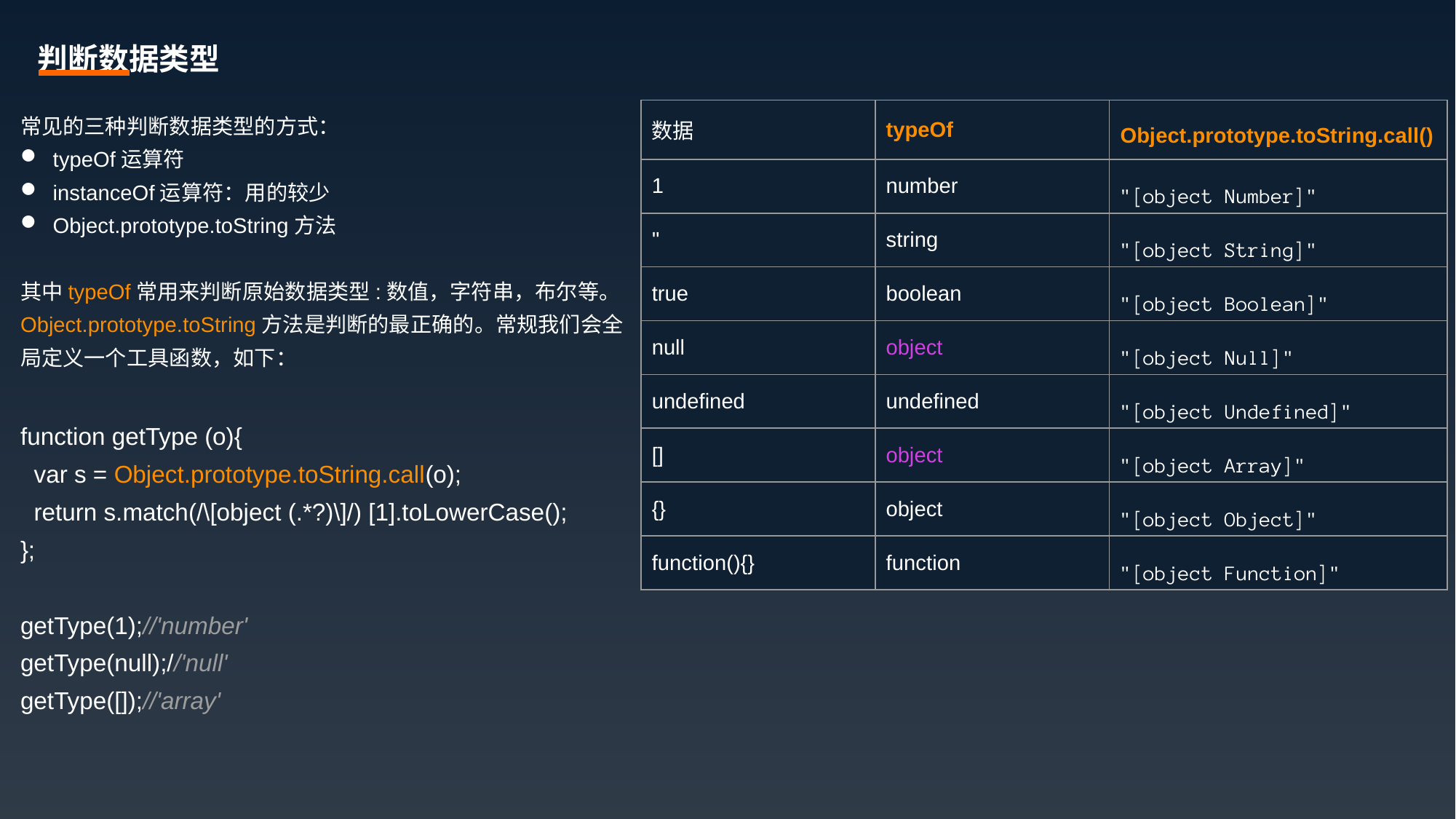

判断数据类型
常见的三种判断数据类型的方式：
typeOf运算符
instanceOf运算符：用的较少
Object.prototype.toString方法

其中typeOf常用来判断原始数据类型:数值，字符串，布尔等。
Object.prototype.toString方法是判断的最正确的。常规我们会全局定义一个工具函数，如下：

function getType (o){
  var s = Object.prototype.toString.call(o);
  return s.match(/\[object (.*?)\]/) [1].toLowerCase();
};

getType(1);//'number'
getType(null);//'null'
getType([]);//'array'

| 数据 | typeOf | Object.prototype.toString.call() |
| --- | --- | --- |
| 1 | number | "[object Number]" |
| '' | string | "[object String]" |
| true | boolean | "[object Boolean]" |
| null | object | "[object Null]" |
| undefined | undefined | "[object Undefined]" |
| [] | object | "[object Array]" |
| {} | object | "[object Object]" |
| function(){} | function | "[object Function]" |